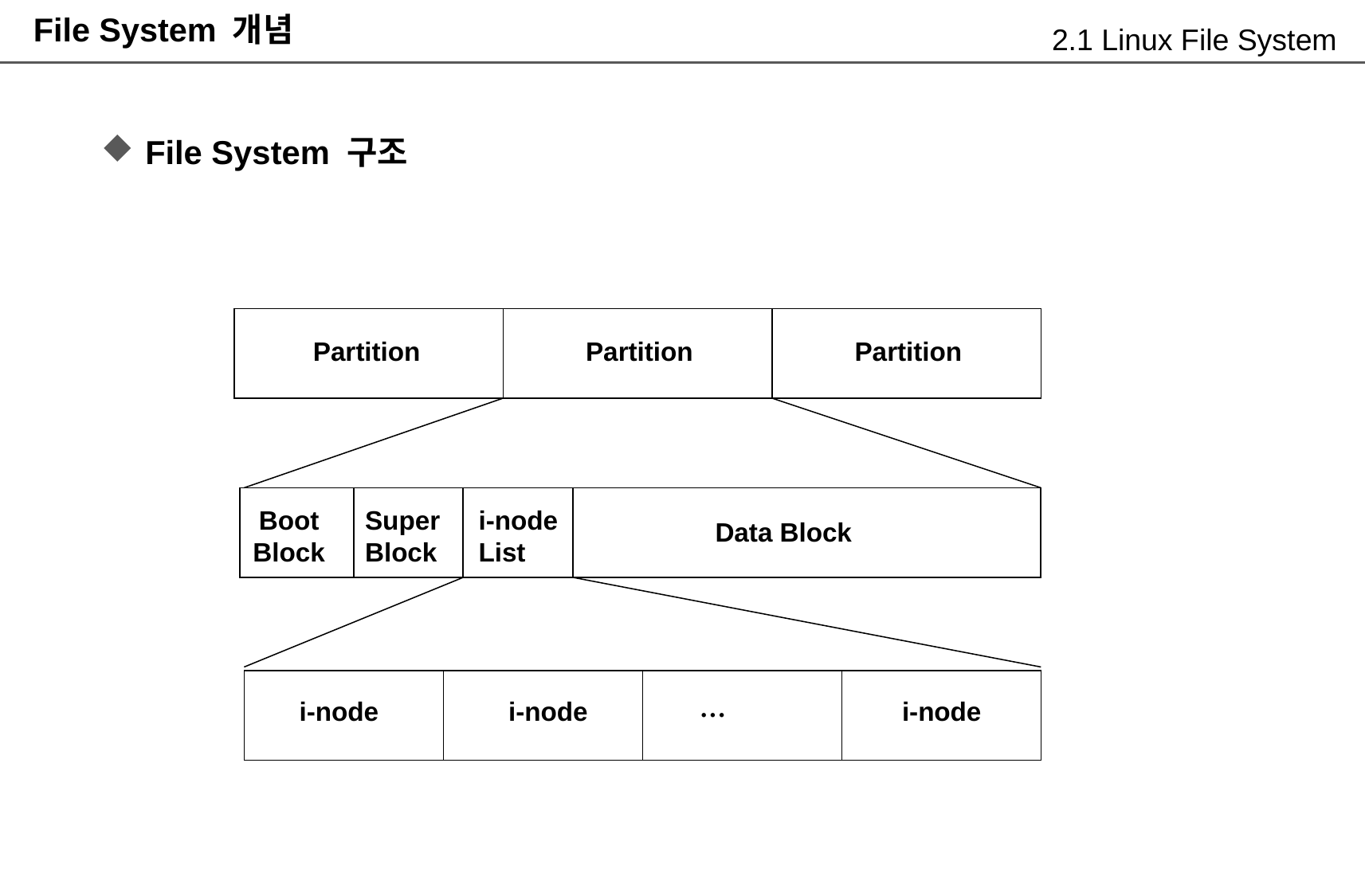

# File System 개념
2.1 Linux File System
 File System 구조

Partition
Partition
Partition

Boot
Block
Super
Block
i-node
List
Data Block

…
i-node
i-node
i-node